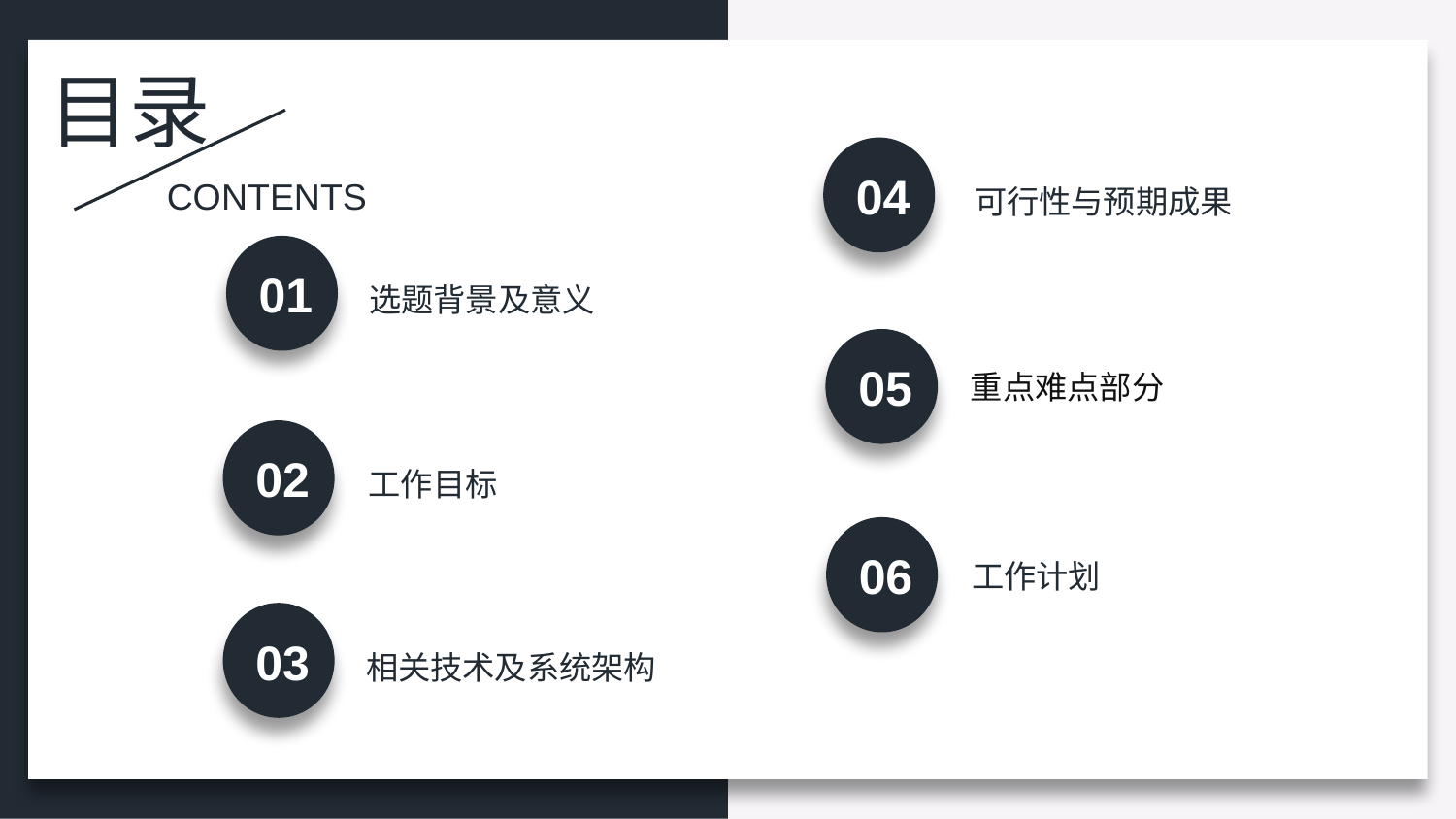

目录

04
CONTENTS
可行性与预期成果

01
选题背景及意义

05
重点难点部分

02
工作目标

06
工作计划

03
相关技术及系统架构